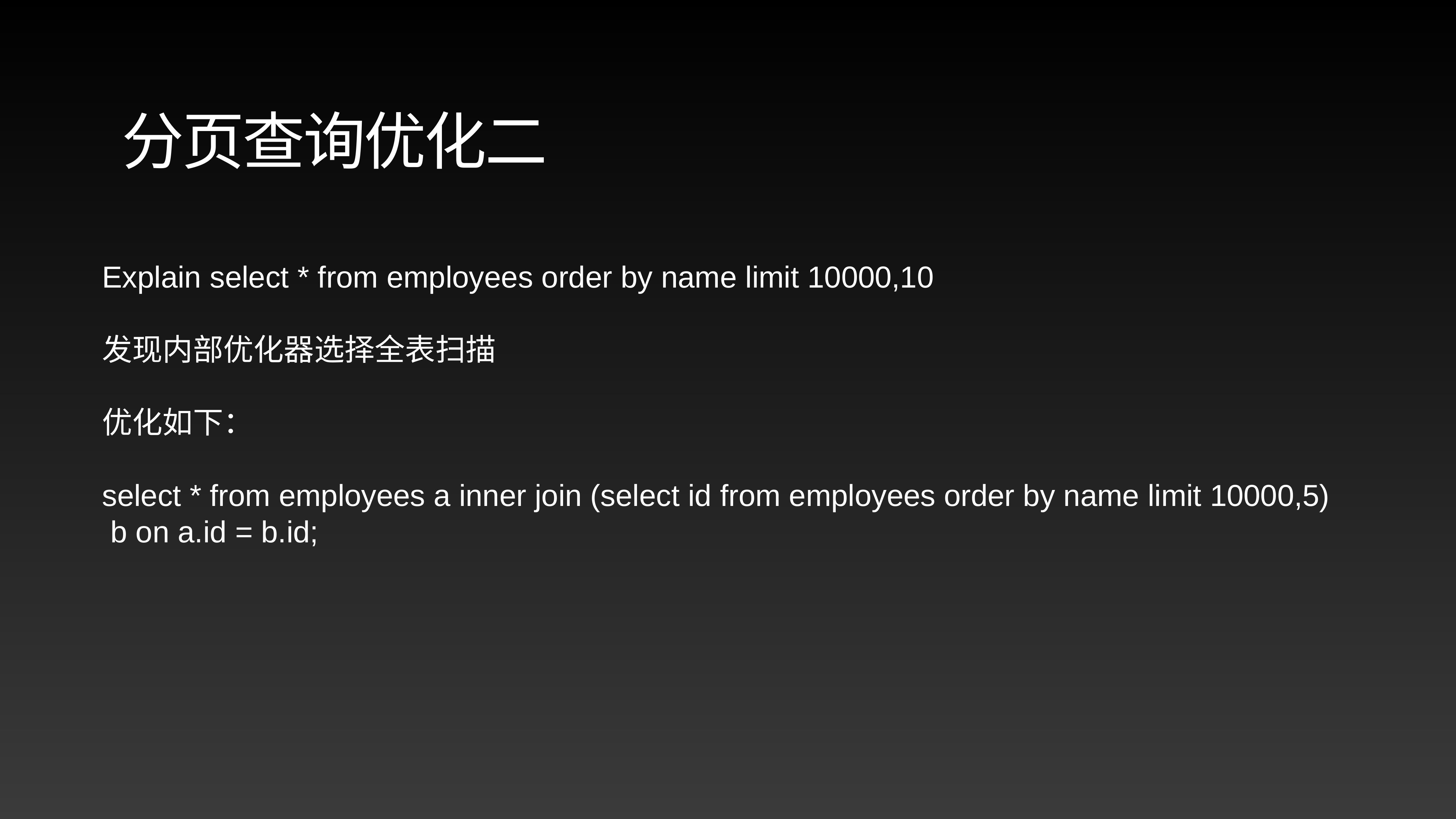

分页查询优化二
Explain select * from employees order by name limit 10000,10

发现内部优化器选择全表扫描

优化如下：

select * from employees a inner join (select id from employees order by name limit 10000,5)  b on a.id = b.id;